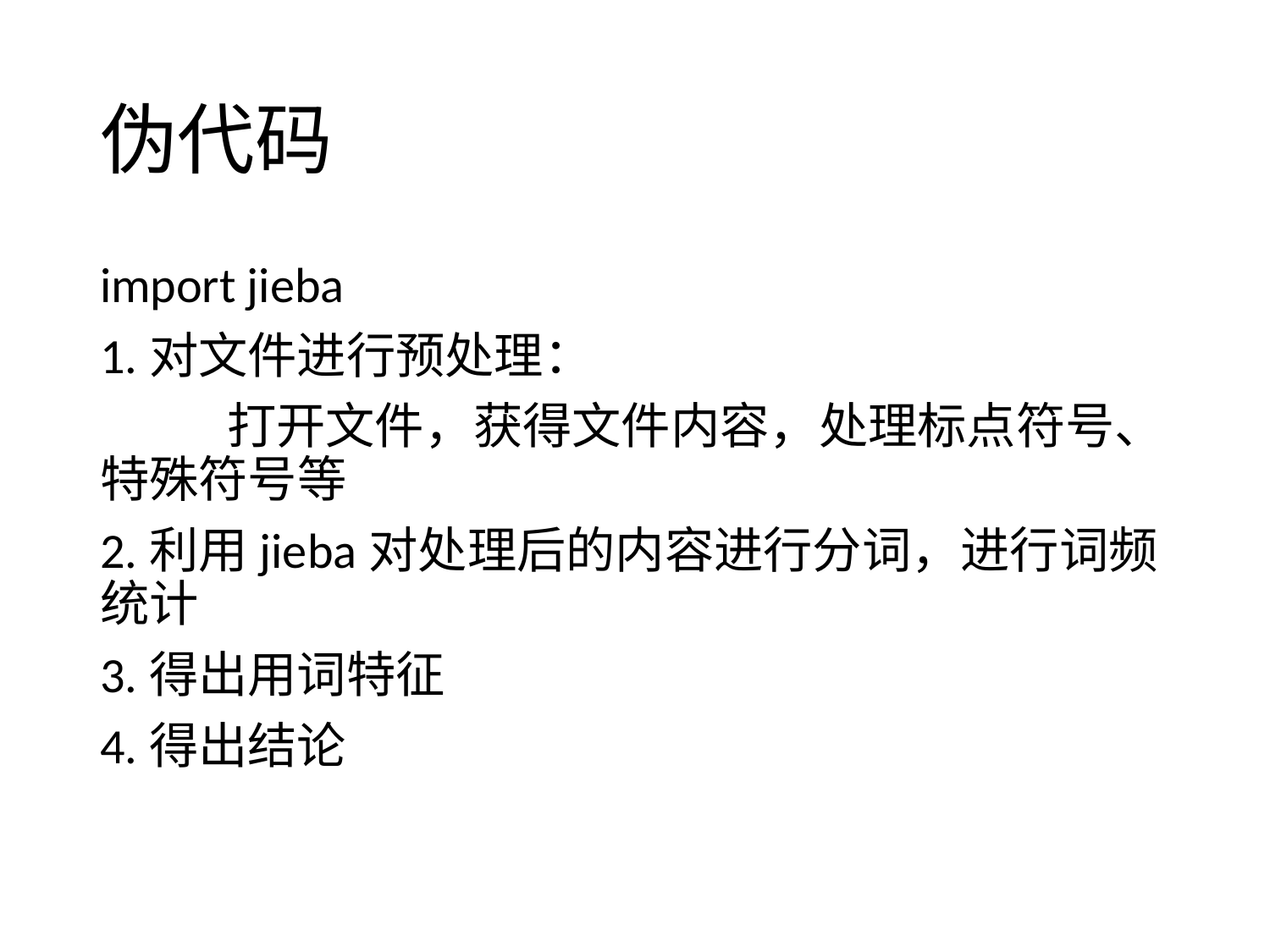

# 伪代码
import jieba
1.对文件进行预处理：
	打开文件，获得文件内容，处理标点符号、特殊符号等
2.利用jieba对处理后的内容进行分词，进行词频统计
3.得出用词特征
4.得出结论